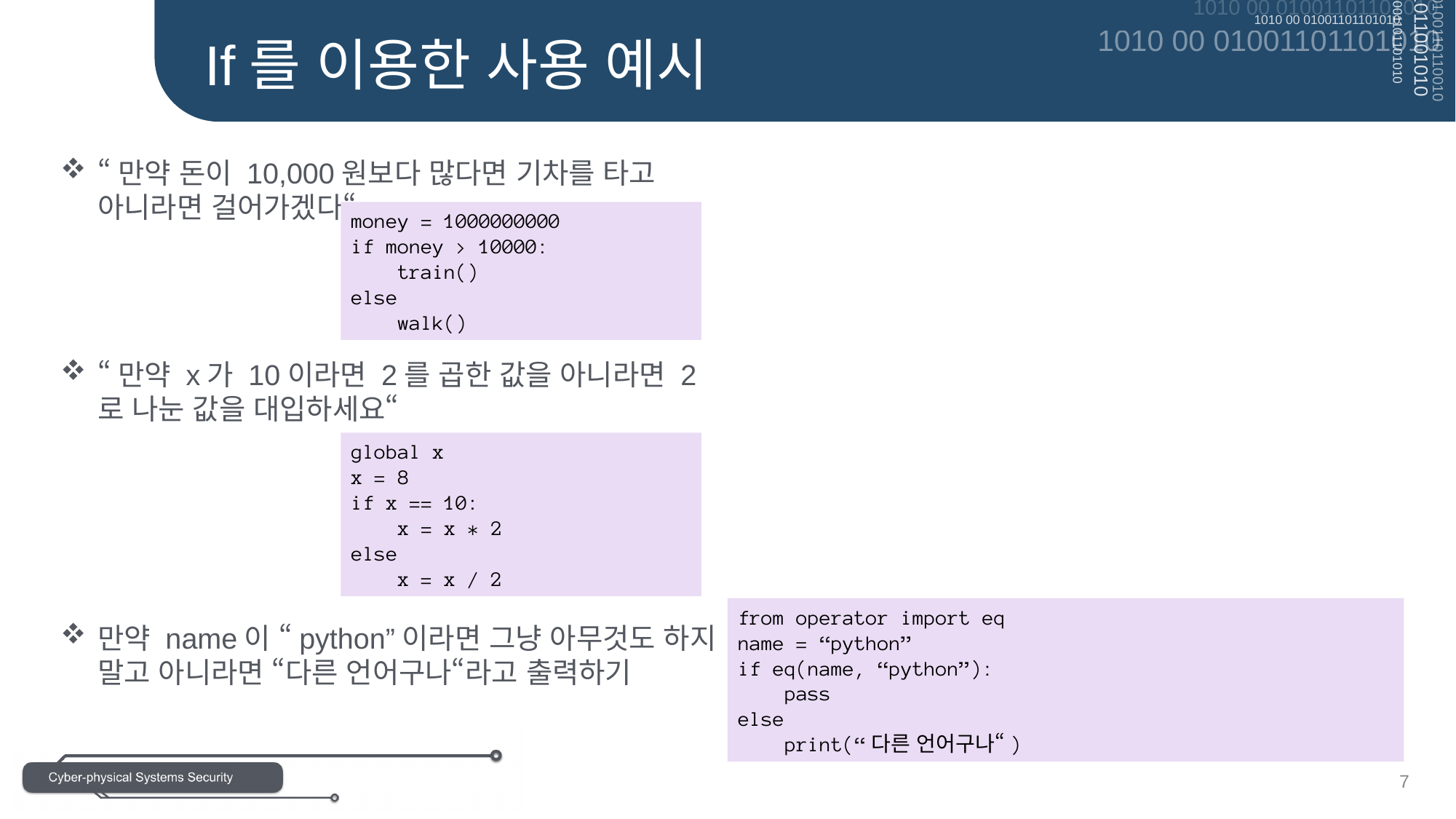

If를 이용한 사용 예시
“만약 돈이 10,000원보다 많다면 기차를 타고 아니라면 걸어가겠다“

“만약 x가 10이라면 2를 곱한 값을 아니라면 2로 나눈 값을 대입하세요“

만약 name이 “python”이라면 그냥 아무것도 하지 말고 아니라면 “다른 언어구나“라고 출력하기

money = 1000000000
if money > 10000:
    train()
else
    walk()
global x
x = 8
if x == 10:
    x = x * 2
else
    x = x / 2
from operator import eq
name = “python”
if eq(name, “python”):
    pass
else
    print(“다른 언어구나“)
7